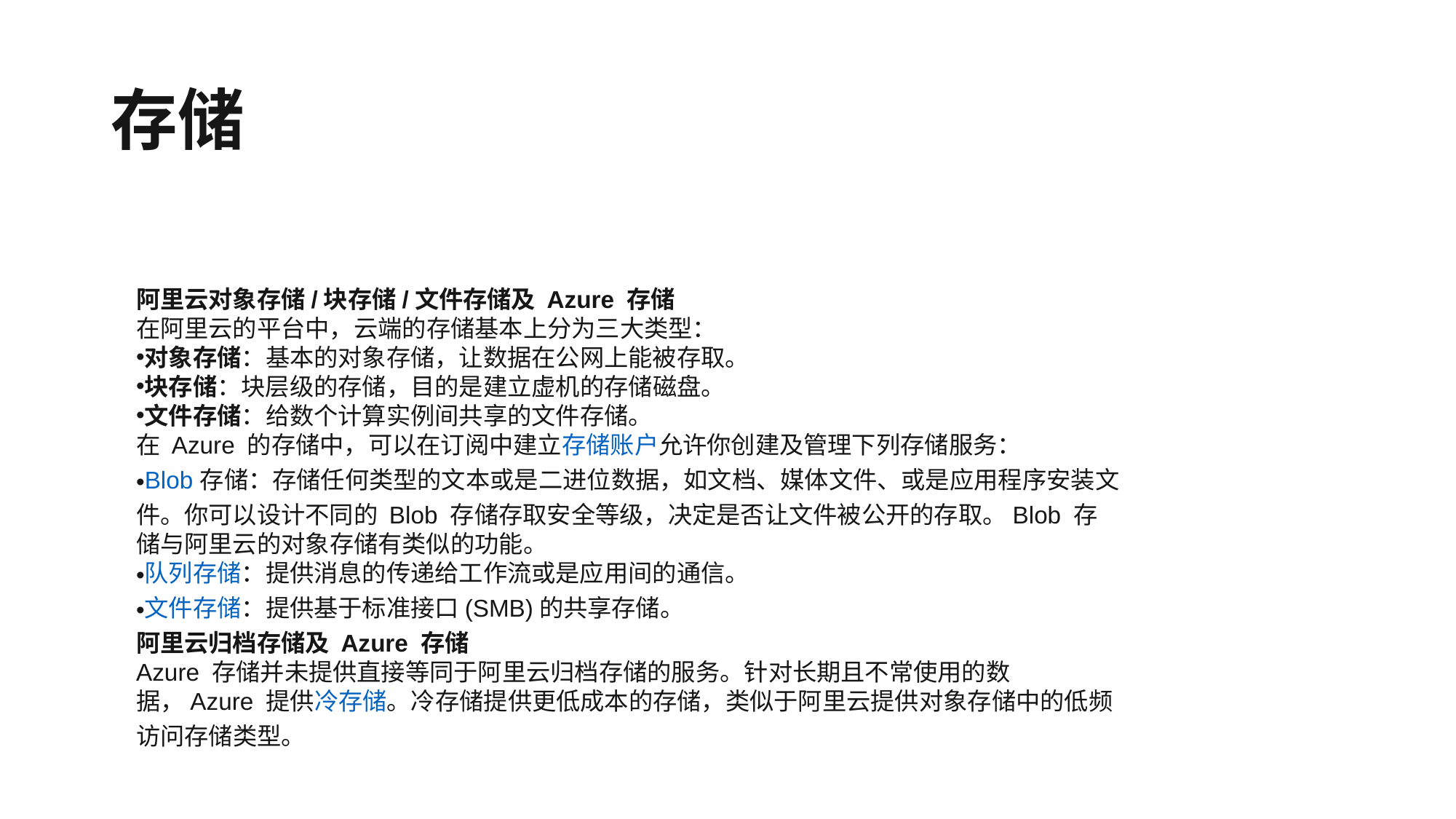

# 存储
阿里云对象存储/块存储/文件存储及 Azure 存储
在阿里云的平台中，云端的存储基本上分为三大类型：
对象存储：基本的对象存储，让数据在公网上能被存取。
块存储：块层级的存储，目的是建立虚机的存储磁盘。
文件存储：给数个计算实例间共享的文件存储。
在 Azure 的存储中，可以在订阅中建立存储账户允许你创建及管理下列存储服务：
Blob 存储：存储任何类型的文本或是二进位数据，如文档、媒体文件、或是应用程序安装文件。你可以设计不同的 Blob 存储存取安全等级，决定是否让文件被公开的存取。Blob 存储与阿里云的对象存储有类似的功能。
队列存储：提供消息的传递给工作流或是应用间的通信。
文件存储：提供基于标准接口(SMB)的共享存储。
阿里云归档存储及 Azure 存储
Azure 存储并未提供直接等同于阿里云归档存储的服务。针对长期且不常使用的数据，Azure 提供冷存储。冷存储提供更低成本的存储，类似于阿里云提供对象存储中的低频访问存储类型。